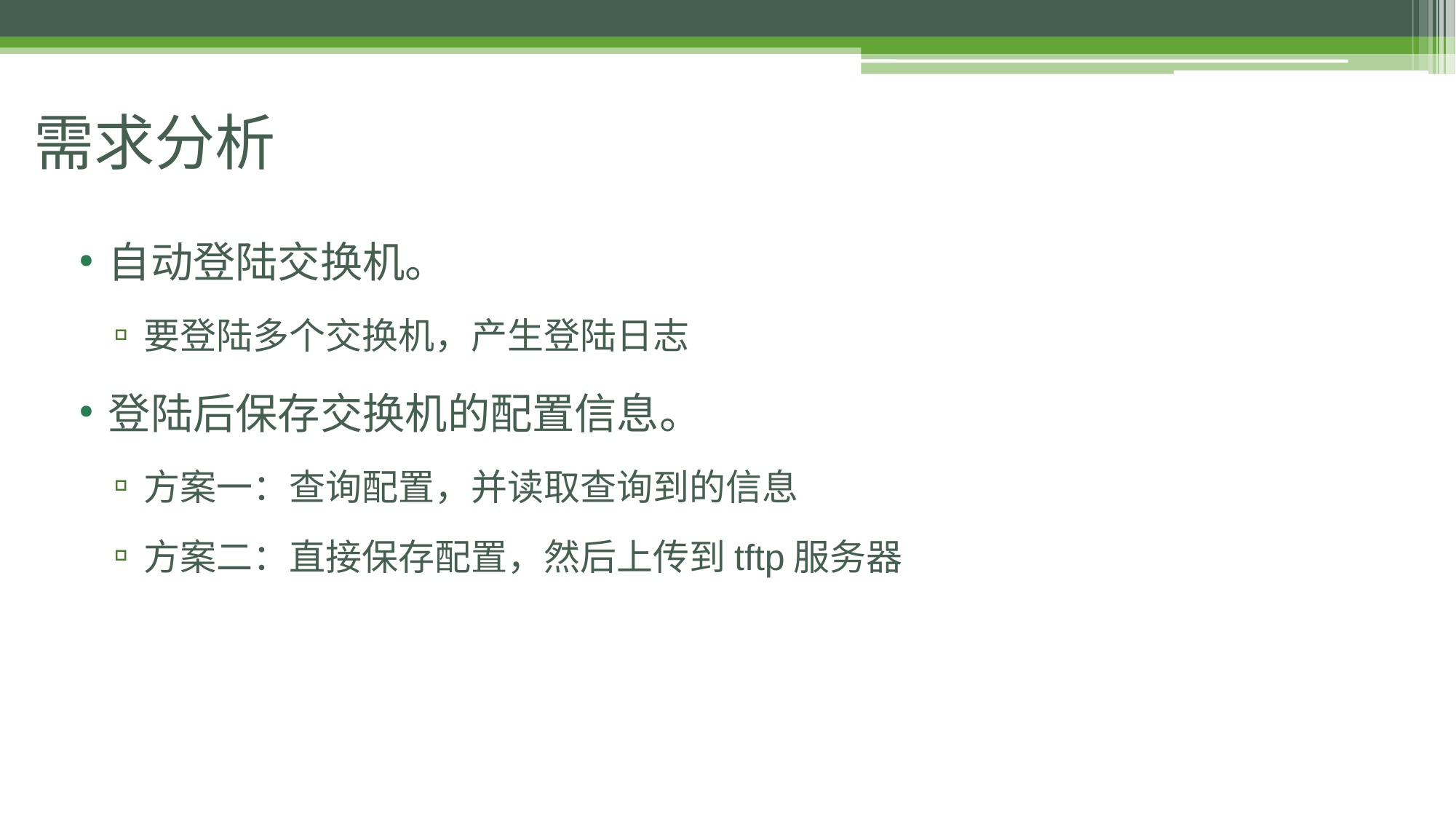

# 需求分析
自动登陆交换机。
要登陆多个交换机，产生登陆日志
登陆后保存交换机的配置信息。
方案一：查询配置，并读取查询到的信息
方案二：直接保存配置，然后上传到tftp服务器